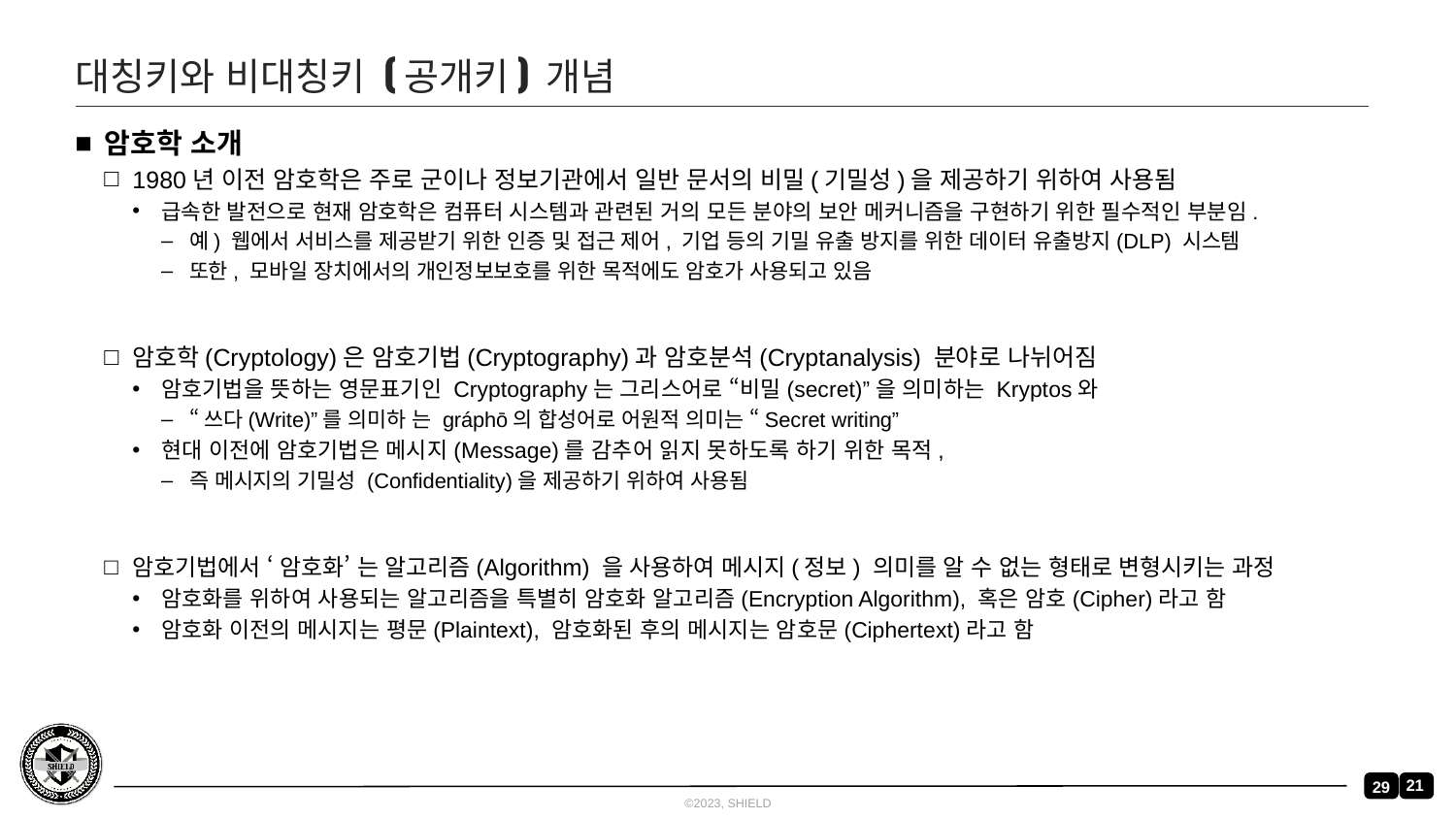

# 대칭키와 비대칭키 (공개키) 개념
암호학 소개
1980년 이전 암호학은 주로 군이나 정보기관에서 일반 문서의 비밀(기밀성)을 제공하기 위하여 사용됨
급속한 발전으로 현재 암호학은 컴퓨터 시스템과 관련된 거의 모든 분야의 보안 메커니즘을 구현하기 위한 필수적인 부분임.
예) 웹에서 서비스를 제공받기 위한 인증 및 접근 제어, 기업 등의 기밀 유출 방지를 위한 데이터 유출방지(DLP) 시스템
또한, 모바일 장치에서의 개인정보보호를 위한 목적에도 암호가 사용되고 있음

암호학(Cryptology)은 암호기법(Cryptography)과 암호분석(Cryptanalysis) 분야로 나뉘어짐
암호기법을 뜻하는 영문표기인 Cryptography는 그리스어로 “비밀(secret)”을 의미하는 Kryptos와
“쓰다(Write)”를 의미하 는 gráphō의 합성어로 어원적 의미는 “Secret writing”
현대 이전에 암호기법은 메시지(Message)를 감추어 읽지 못하도록 하기 위한 목적,
즉 메시지의 기밀성 (Confidentiality)을 제공하기 위하여 사용됨

암호기법에서 ‘ 암호화’ 는 알고리즘(Algorithm) 을 사용하여 메시지(정보) 의미를 알 수 없는 형태로 변형시키는 과정
암호화를 위하여 사용되는 알고리즘을 특별히 암호화 알고리즘(Encryption Algorithm), 혹은 암호(Cipher)라고 함
암호화 이전의 메시지는 평문(Plaintext), 암호화된 후의 메시지는 암호문(Ciphertext)라고 함